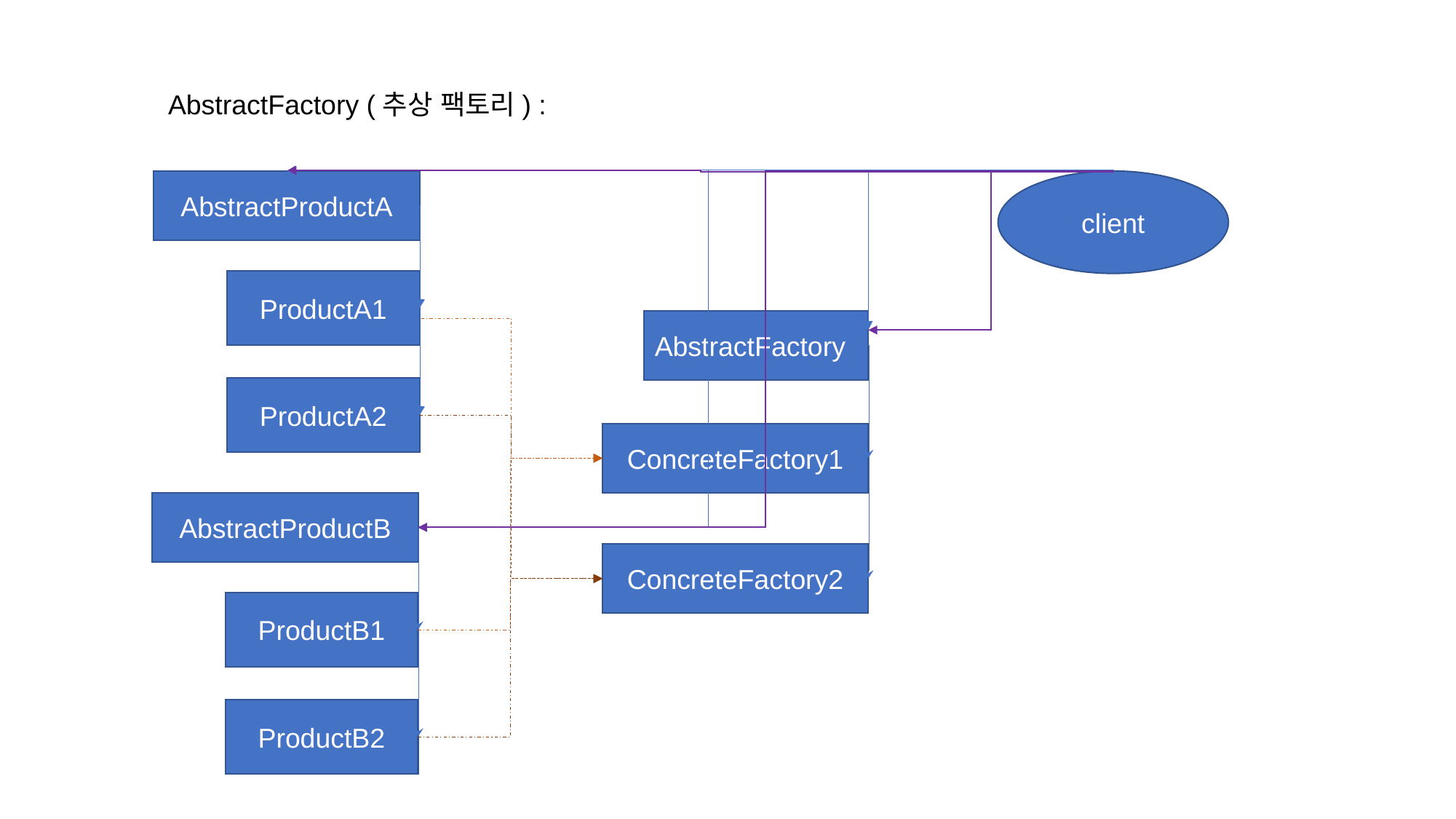

AbstractFactory (추상 팩토리) :
AbstractProductA
client
ProductA1
AbstractFactory
ProductA2
ConcreteFactory1
AbstractProductB
ConcreteFactory2
ProductB1
ProductB2